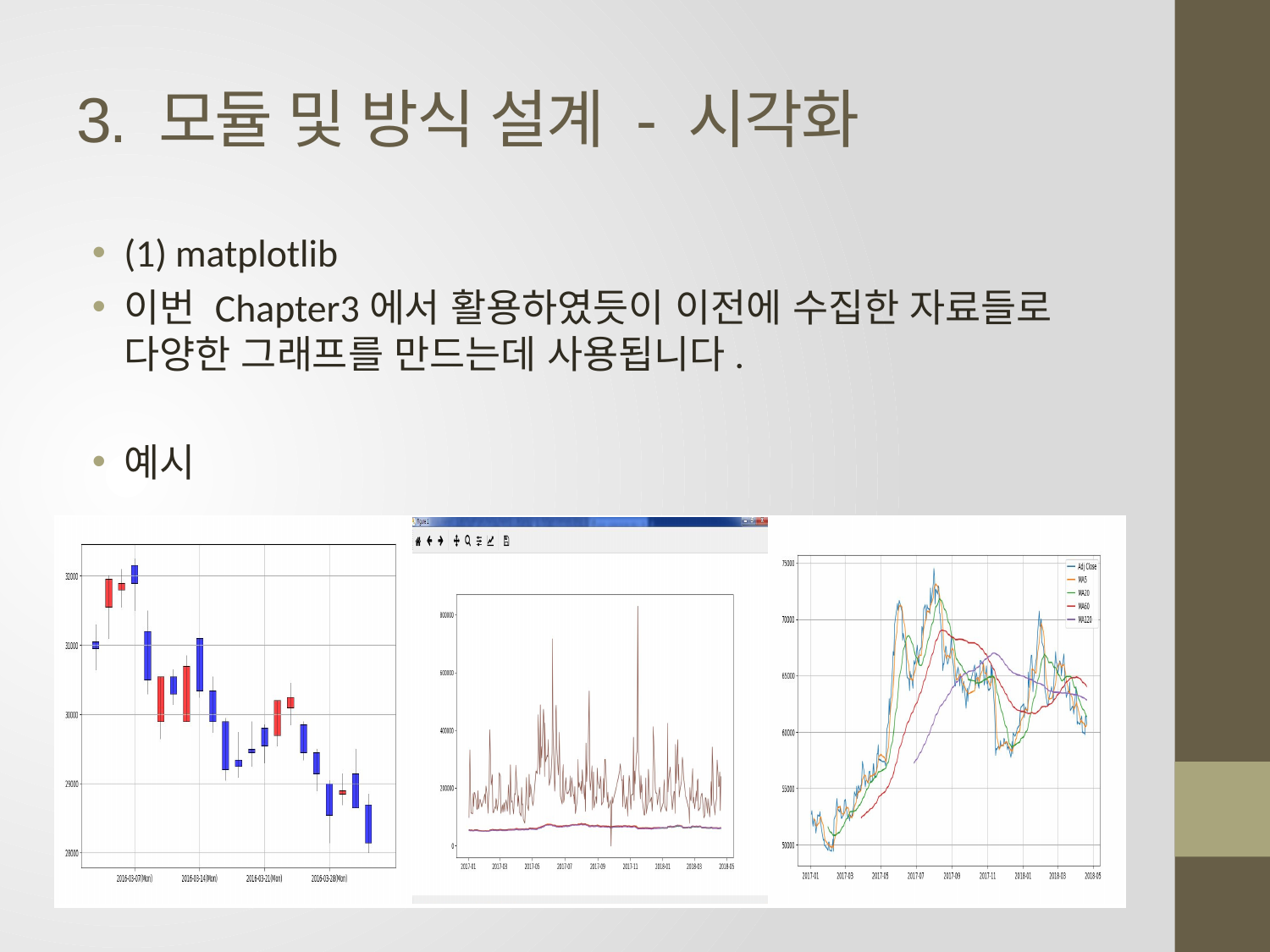

# 3. 모듈 및 방식 설계 - 시각화
(1) matplotlib
이번 Chapter3에서 활용하였듯이 이전에 수집한 자료들로 다양한 그래프를 만드는데 사용됩니다.

예시

|  |  |  |
| --- | --- | --- |